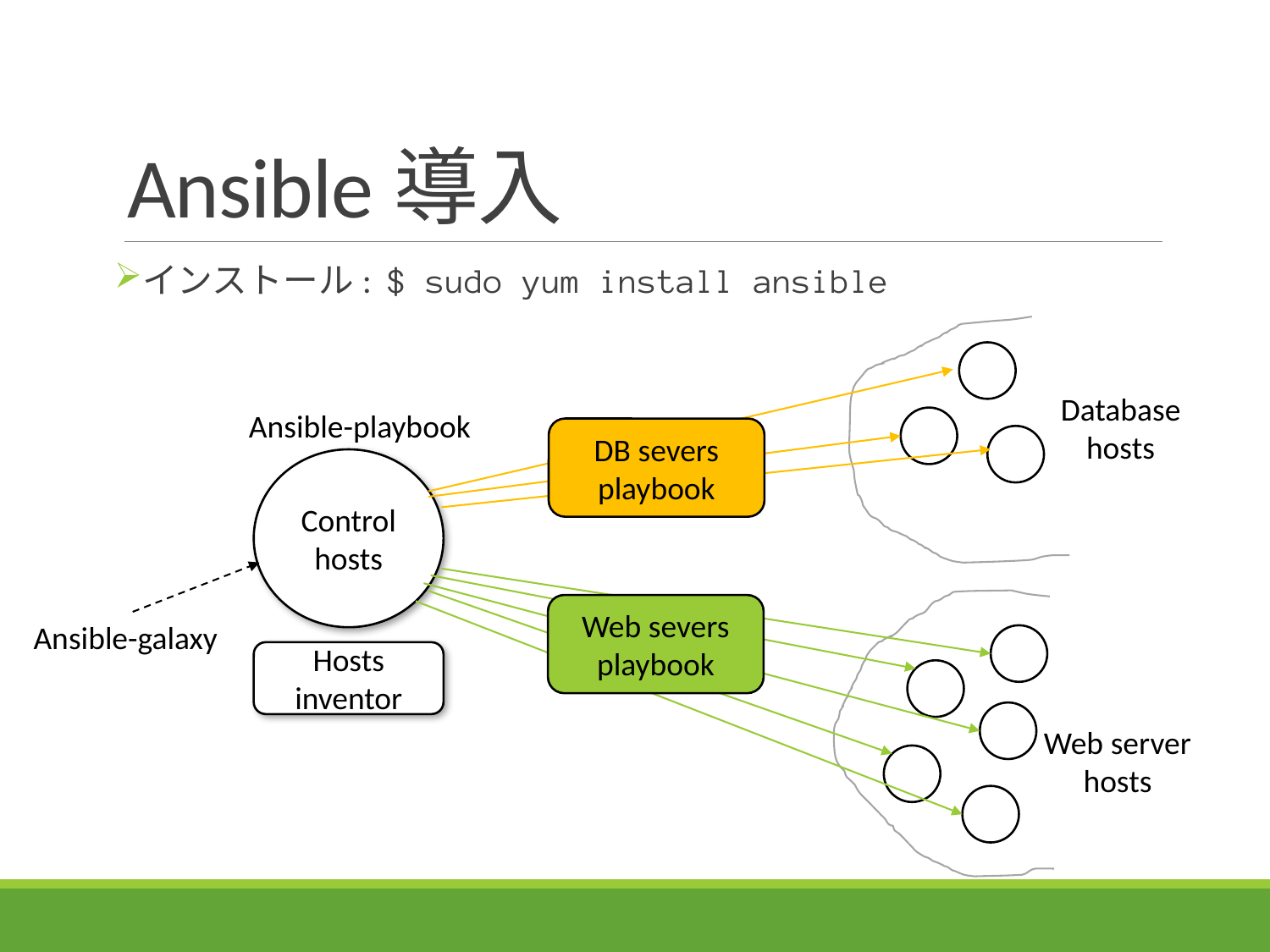

# Ansible導入
インストール:  $ sudo yum install ansible

Database
hosts
Ansible-playbook

DB severs
playbook

Control
hosts

Web severs
playbook
Ansible-galaxy

Hosts
inventor

Web server
hosts